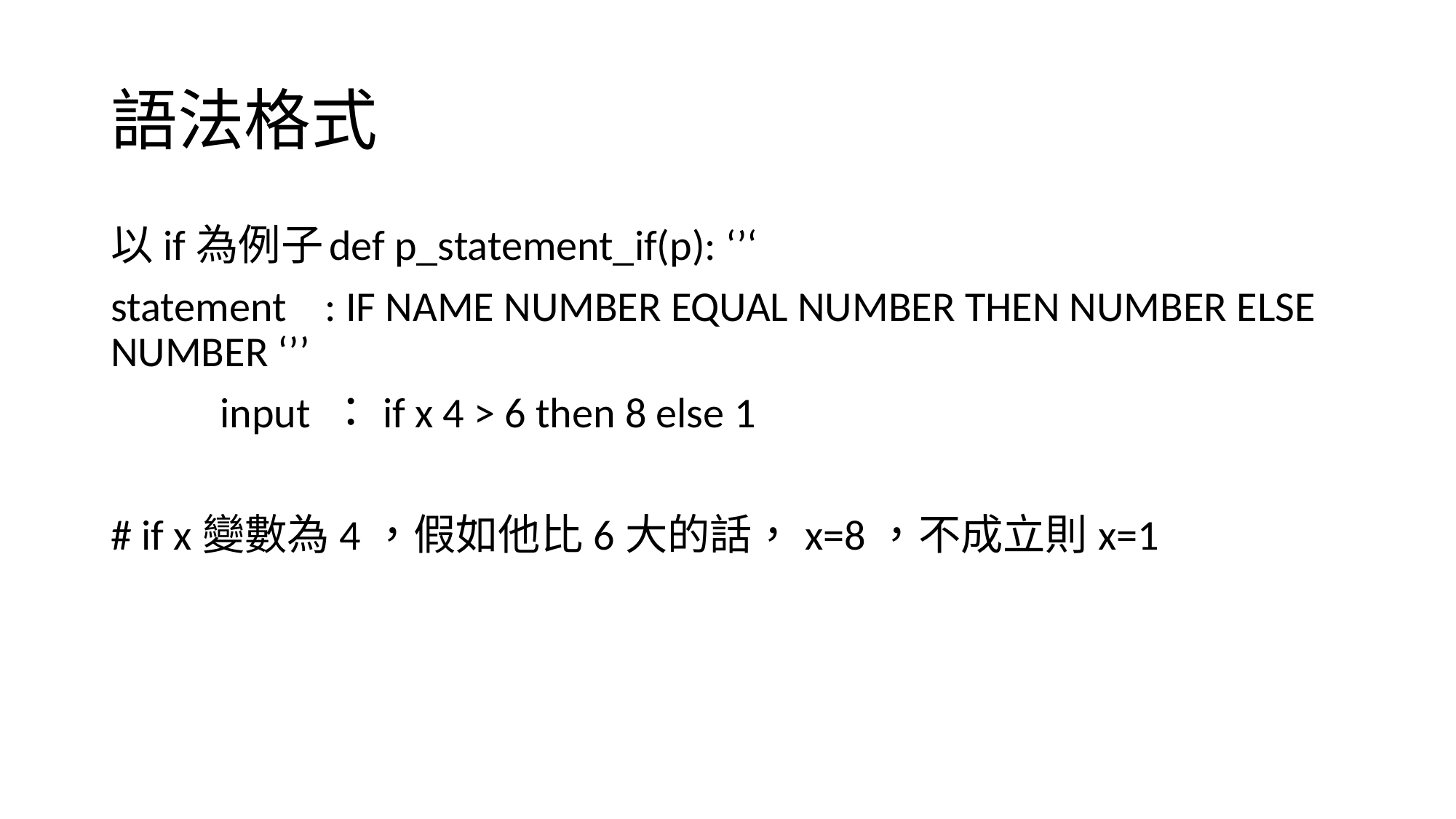

# 語法格式
以if為例子	def p_statement_if(p): ‘’‘
statement    : IF NAME NUMBER EQUAL NUMBER THEN NUMBER ELSE NUMBER ‘’’
   	input ：if x 4 > 6 then 8 else 1

# if x變數為4，假如他比6大的話，x=8，不成立則x=1